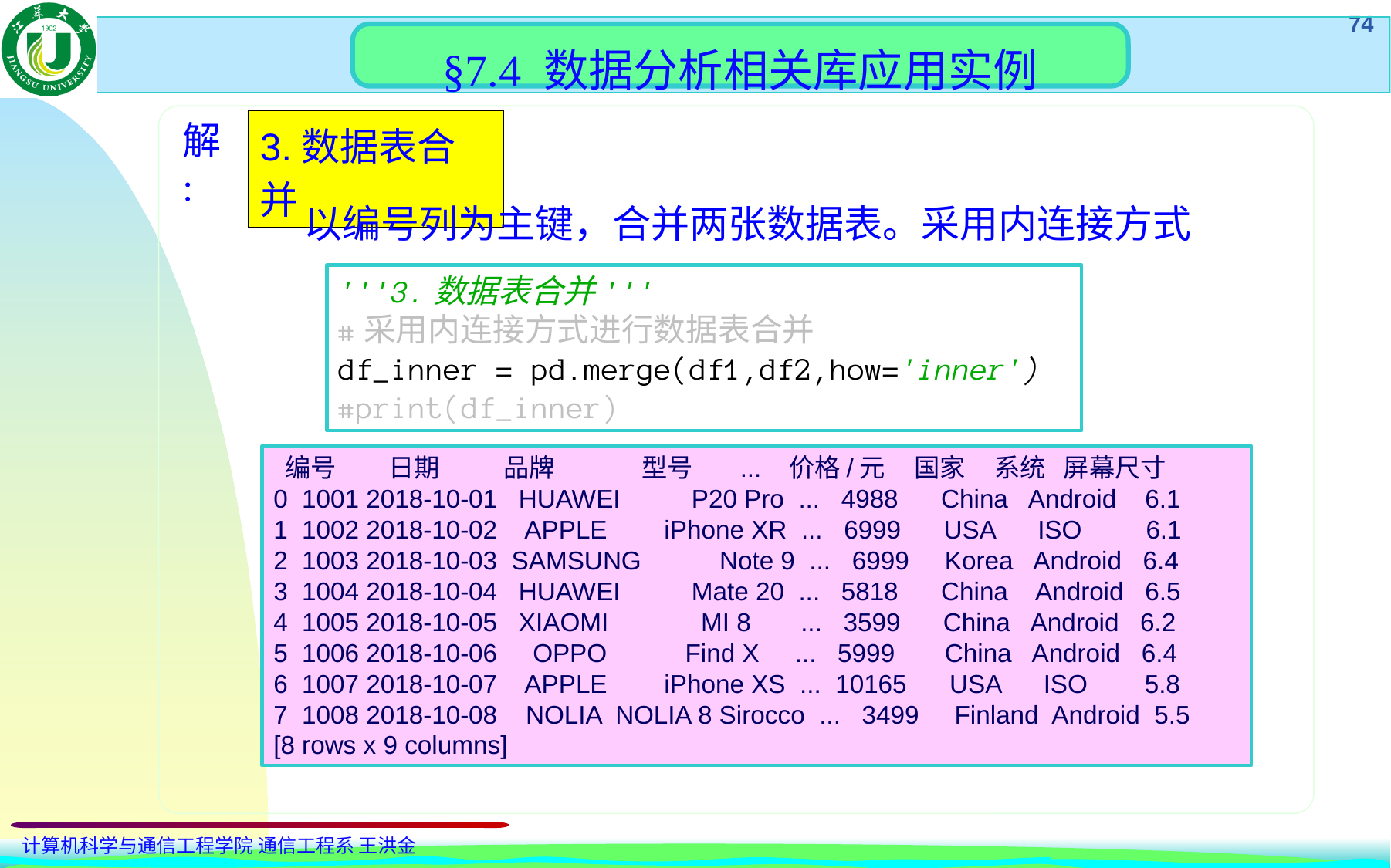

§7.4 数据分析相关库应用实例
3.数据表合并
解:
    以编号列为主键，合并两张数据表。采用内连接方式
'''3.数据表合并'''
#采用内连接方式进行数据表合并
df_inner = pd.merge(df1,df2,how='inner')
#print(df_inner)
 编号         日期           品牌               型号       ...   价格/元     国家     系统   屏幕尺寸
0  1001 2018-10-01   HUAWEI          P20 Pro  ...   4988      China   Android    6.1
1  1002 2018-10-02    APPLE        iPhone XR  ...   6999      USA      ISO         6.1
2  1003 2018-10-03  SAMSUNG           Note 9  ...   6999     Korea   Android   6.4
3  1004 2018-10-04   HUAWEI          Mate 20  ...   5818      China    Android   6.5
4  1005 2018-10-05   XIAOMI             MI 8       ...   3599      China   Android   6.2
5  1006 2018-10-06     OPPO           Find X     ...   5999       China   Android   6.4
6  1007 2018-10-07    APPLE        iPhone XS  ...  10165      USA      ISO        5.8
7  1008 2018-10-08    NOLIA  NOLIA 8 Sirocco  ...   3499     Finland  Android  5.5
[8 rows x 9 columns]